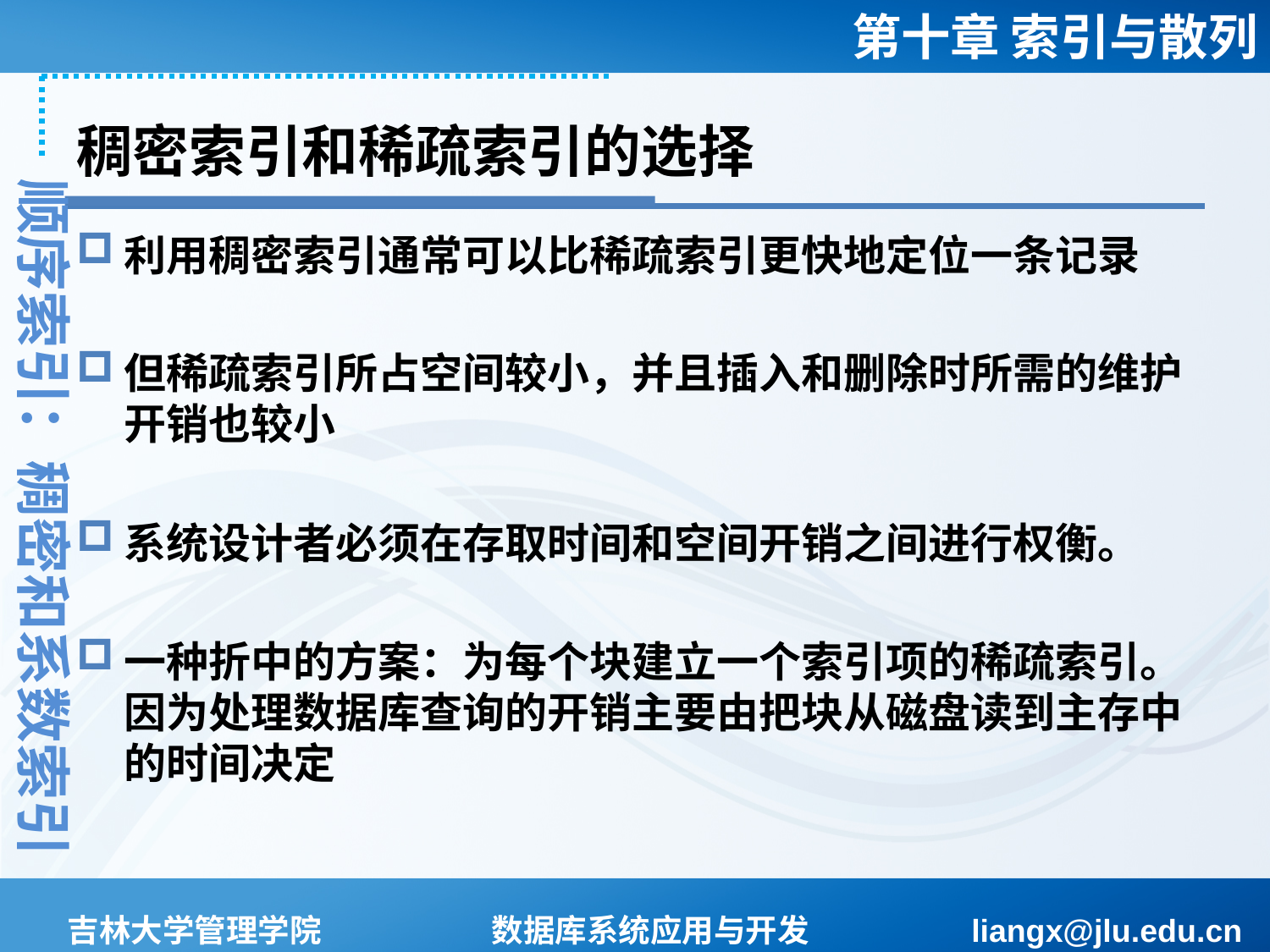

# 稠密索引和稀疏索引的选择
顺序索引：稠密和系数索引
利用稠密索引通常可以比稀疏索引更快地定位一条记录

但稀疏索引所占空间较小，并且插入和删除时所需的维护开销也较小

系统设计者必须在存取时间和空间开销之间进行权衡。

一种折中的方案：为每个块建立一个索引项的稀疏索引。因为处理数据库查询的开销主要由把块从磁盘读到主存中的时间决定